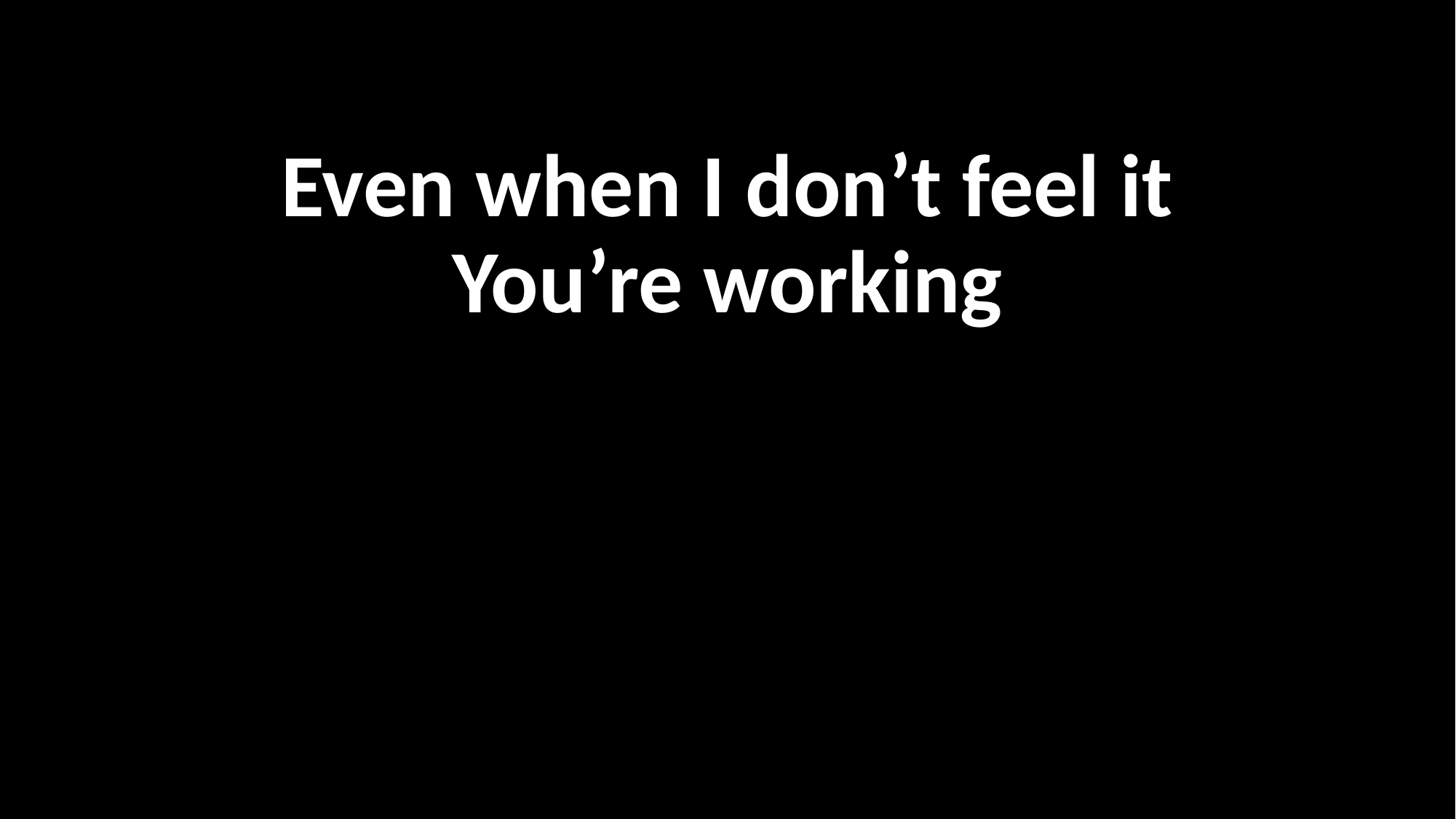

Even when I don’t feel it
You’re working
때론 느낄수 없을 그때도